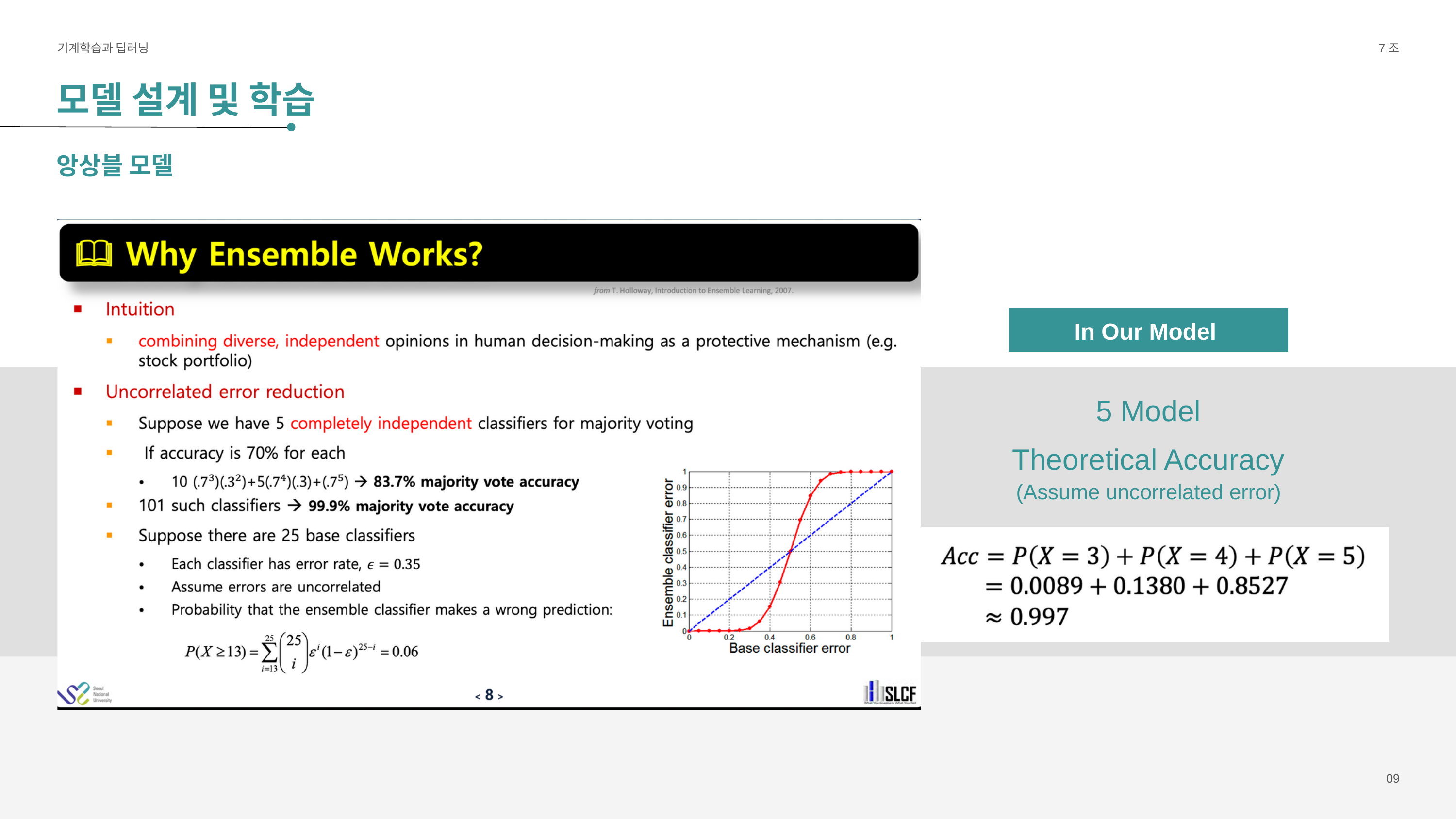

기계학습과 딥러닝
7조
모델 설계 및 학습

앙상블 모델

In Our Model

5 Model
Theoretical Accuracy
(Assume uncorrelated error)

09